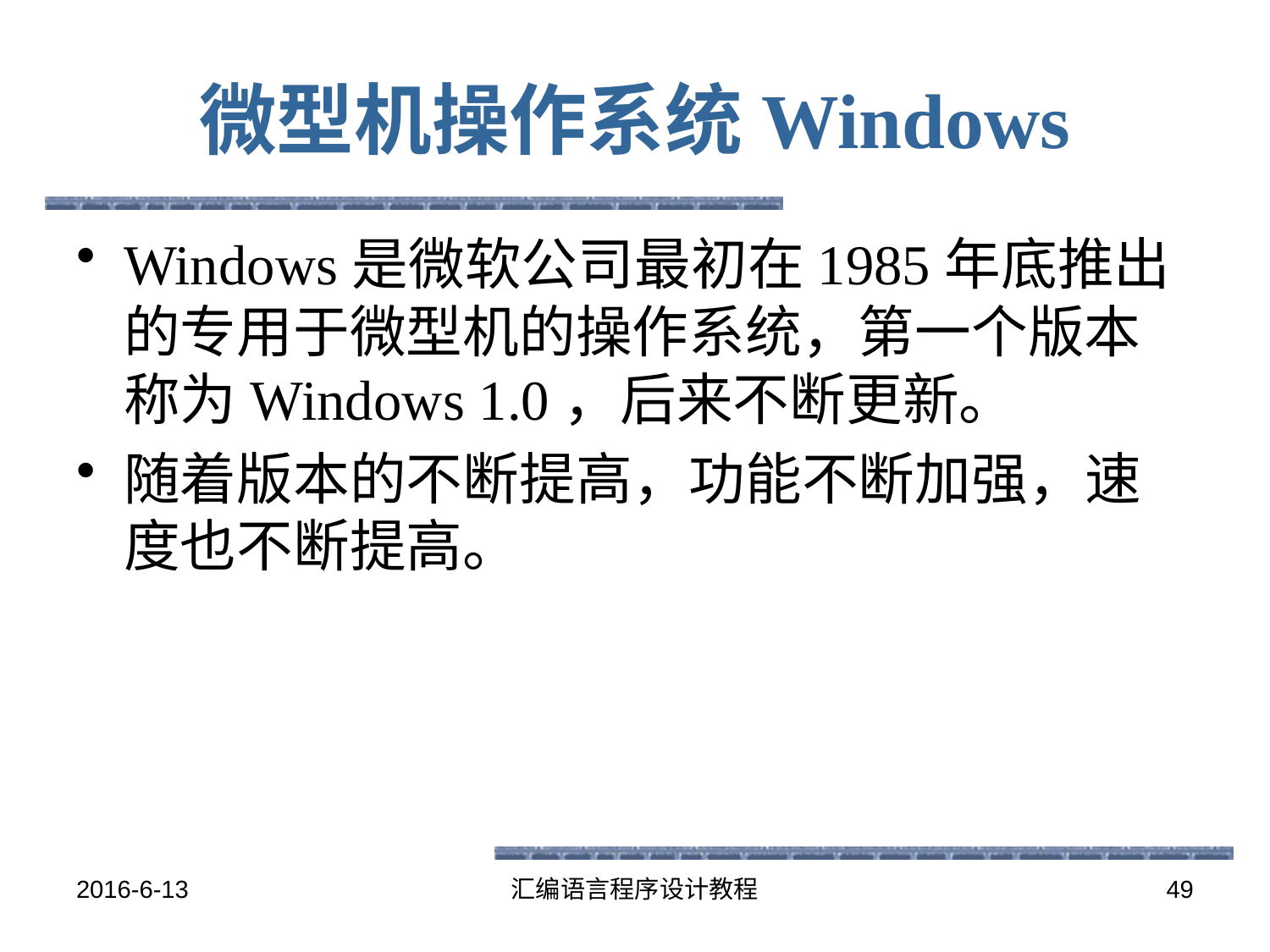

# 微型机操作系统Windows
Windows是微软公司最初在1985年底推出的专用于微型机的操作系统，第一个版本称为Windows 1.0，后来不断更新。
随着版本的不断提高，功能不断加强，速度也不断提高。
2016-6-13
汇编语言程序设计教程
49